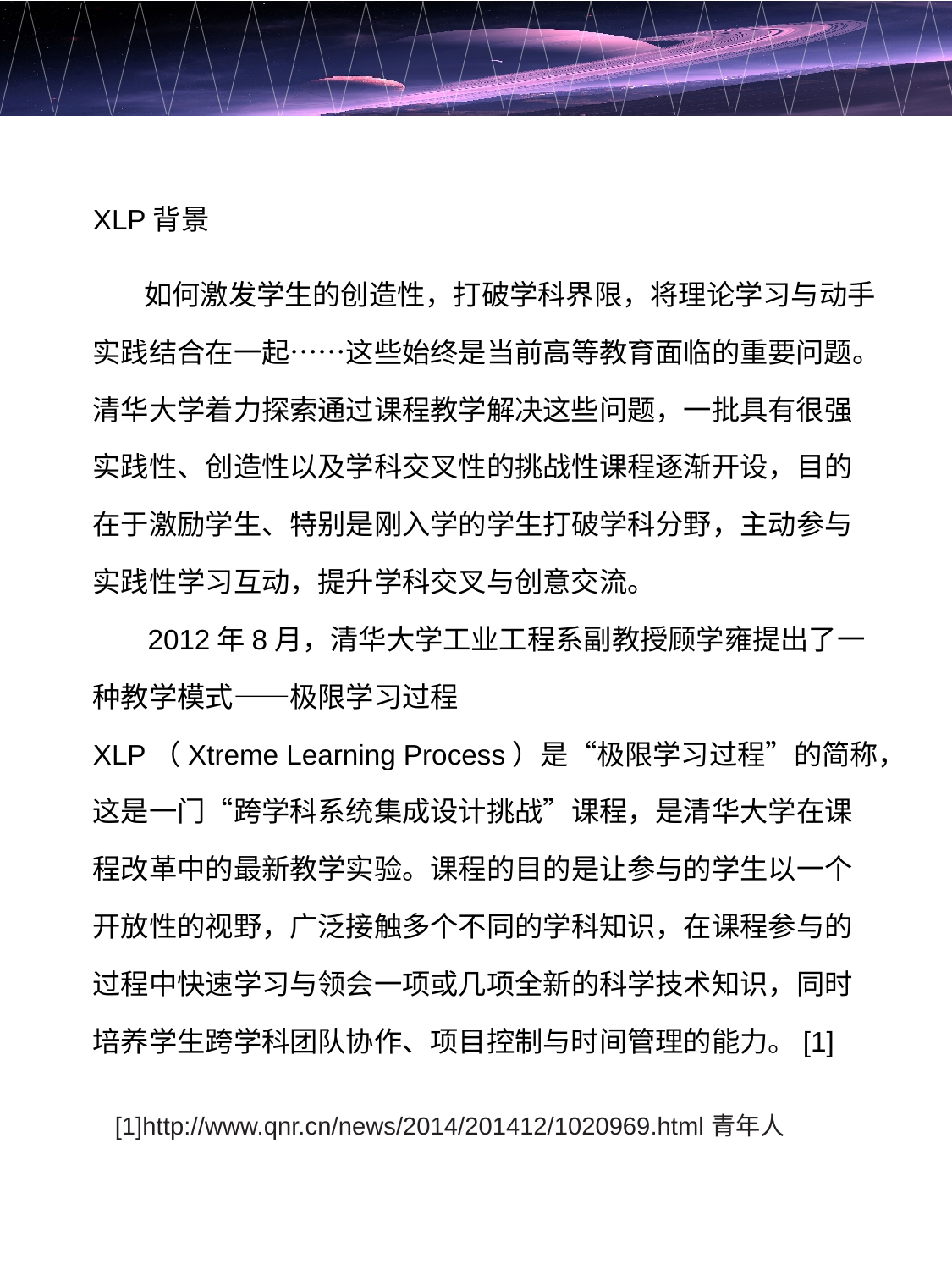

XLP背景
       如何激发学生的创造性，打破学科界限，将理论学习与动手实践结合在一起……这些始终是当前高等教育面临的重要问题。清华大学着力探索通过课程教学解决这些问题，一批具有很强实践性、创造性以及学科交叉性的挑战性课程逐渐开设，目的在于激励学生、特别是刚入学的学生打破学科分野，主动参与实践性学习互动，提升学科交叉与创意交流。
       2012年8月，清华大学工业工程系副教授顾学雍提出了一种教学模式——极限学习过程XLP（Xtreme Learning Process）是“极限学习过程”的简称，这是一门“跨学科系统集成设计挑战”课程，是清华大学在课程改革中的最新教学实验。课程的目的是让参与的学生以一个开放性的视野，广泛接触多个不同的学科知识，在课程参与的过程中快速学习与领会一项或几项全新的科学技术知识，同时培养学生跨学科团队协作、项目控制与时间管理的能力。[1]
[1]http://www.qnr.cn/news/2014/201412/1020969.html青年人